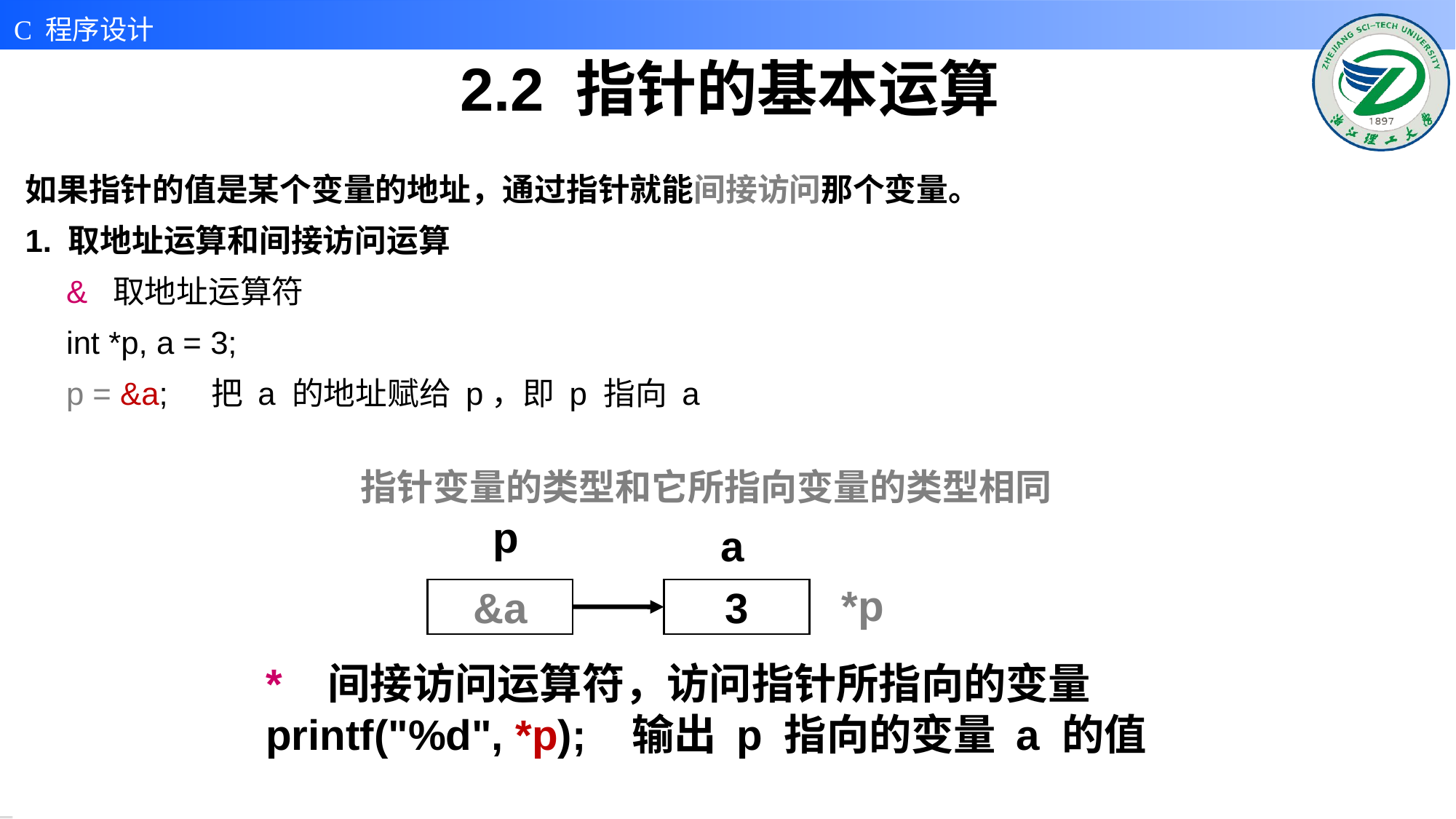

# 2.2 指针的基本运算
如果指针的值是某个变量的地址，通过指针就能间接访问那个变量。
1. 取地址运算和间接访问运算
&  取地址运算符
int *p, a = 3;
p = &a;    把 a 的地址赋给 p，即 p 指向 a
指针变量的类型和它所指向变量的类型相同
p
a
&a
3

*p
*   间接访问运算符，访问指针所指向的变量
printf("%d", *p);   输出 p 指向的变量 a 的值